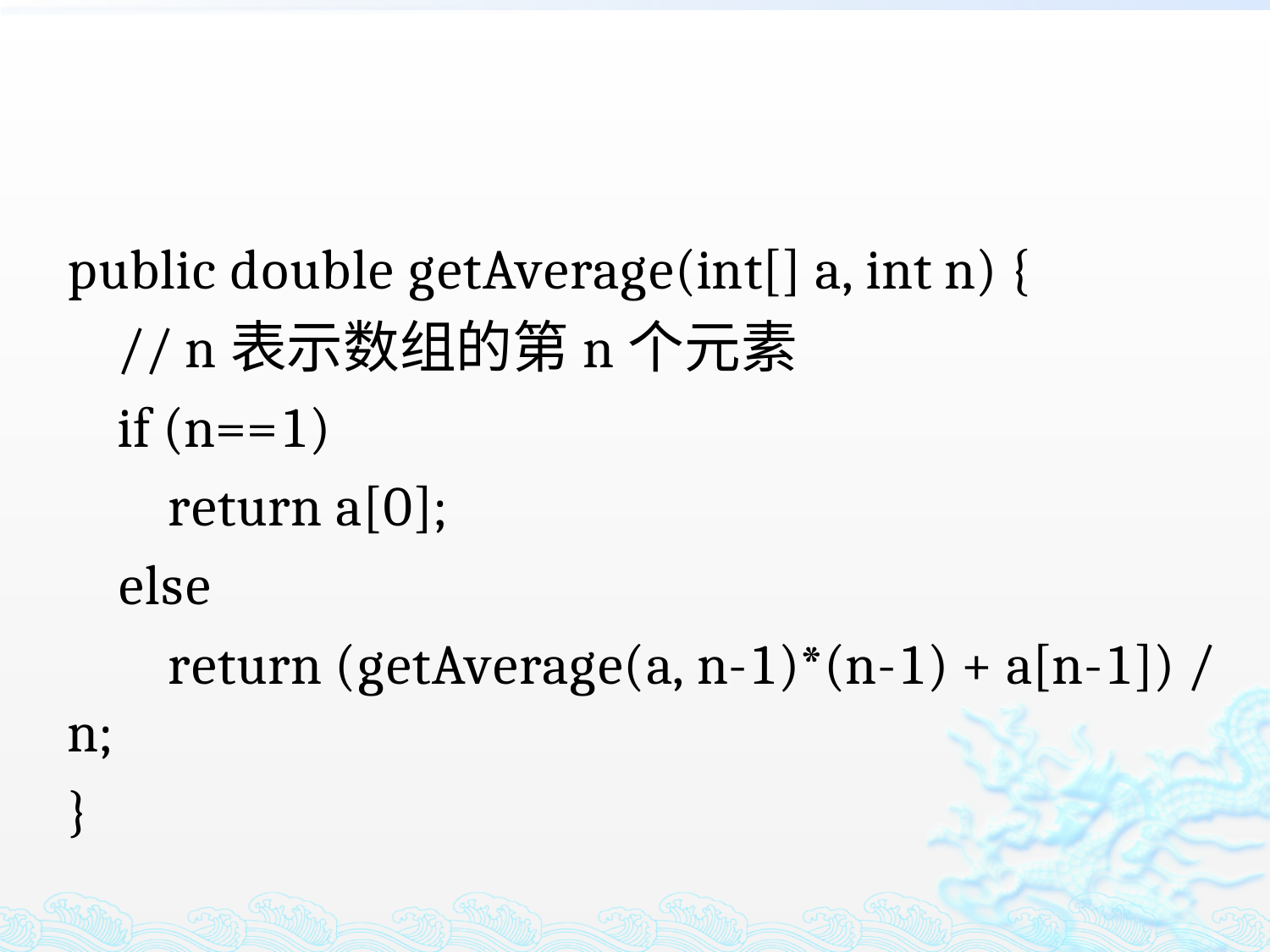

public double getAverage(int[] a, int n) {
    // n表示数组的第n个元素
    if (n==1)
        return a[0];
    else
        return (getAverage(a, n-1)*(n-1) + a[n-1]) / n;
}